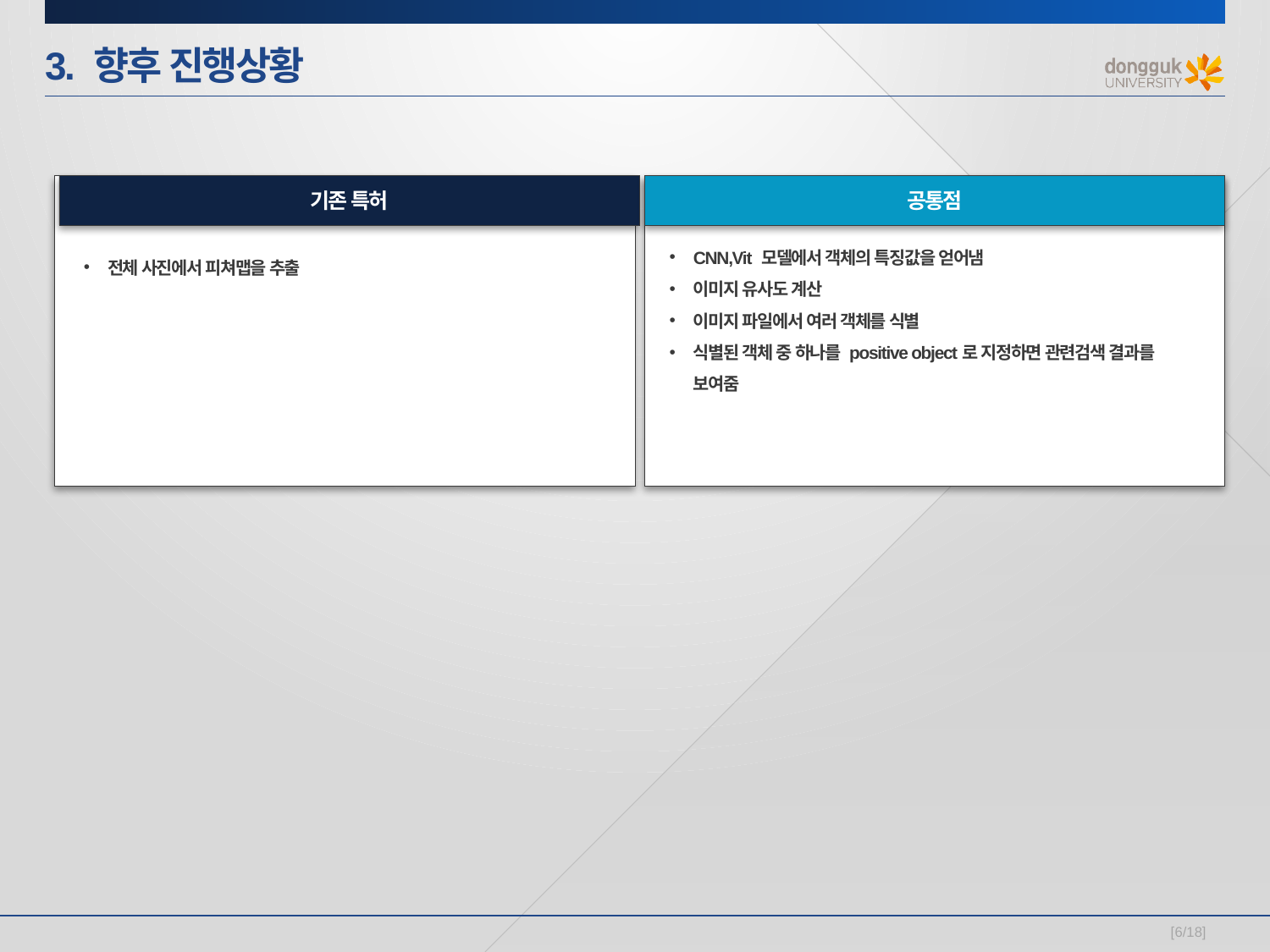

# 3. 향후 진행상황

공통점

기존 특허
CNN,Vit 모델에서 객체의 특징값을 얻어냄
이미지 유사도 계산
이미지 파일에서 여러 객체를 식별
식별된 객체 중 하나를 positive object로 지정하면 관련검색 결과를 보여줌

전체 사진에서 피쳐맵을 추출

[6/18]